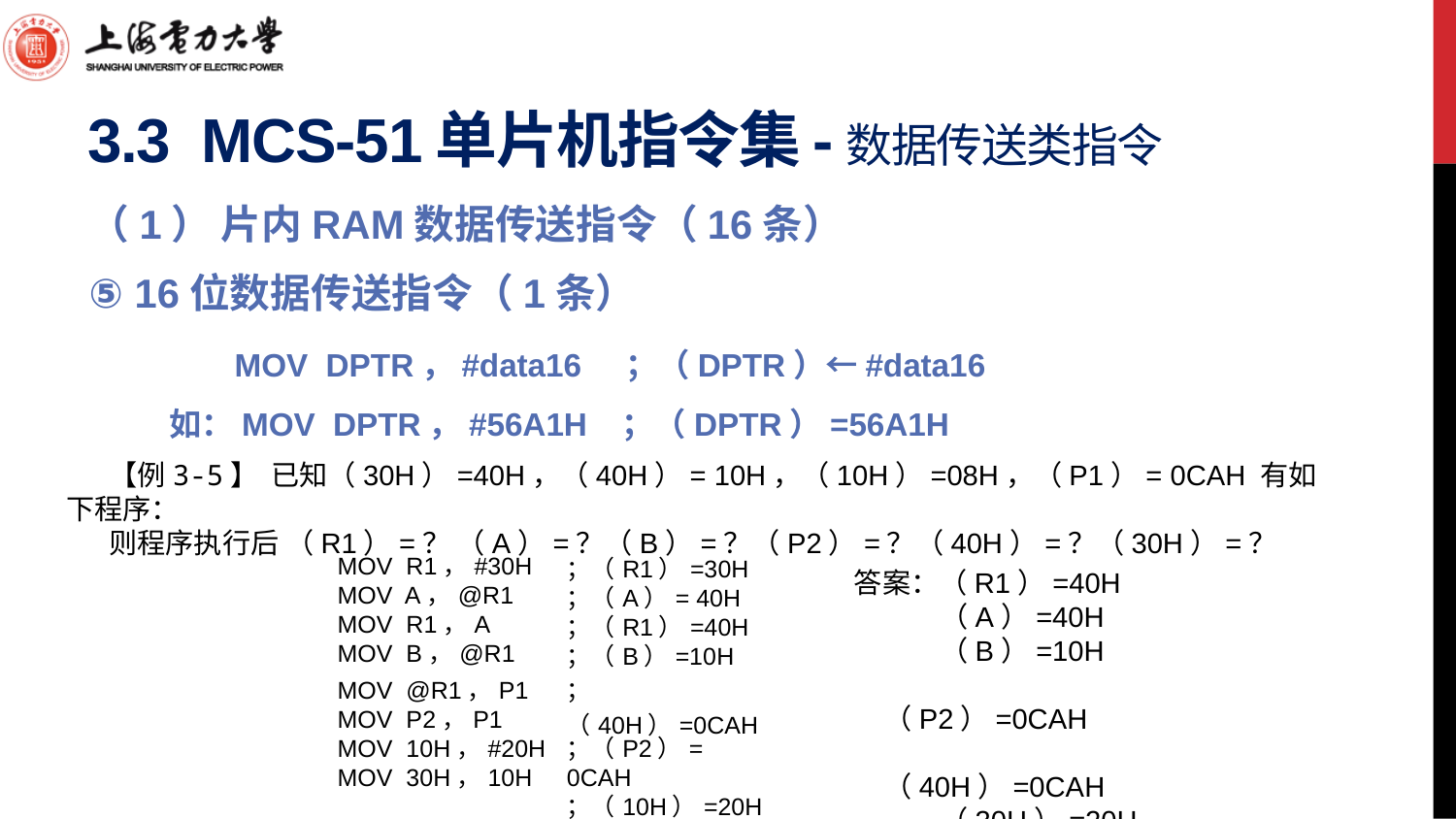

# 3.3  MCS-51单片机指令集-数据传送类指令
（1） 片内RAM数据传送指令（16条）
⑤ 16位数据传送指令（1条）
	MOV  DPTR，#data16    ；（DPTR）←#data16
          如：MOV  DPTR，#56A1H   ；（DPTR）=56A1H

【例3-5】  已知（30H）=40H，（40H）= 10H，（10H）=08H，（P1）= 0CAH 有如下程序：
则程序执行后 （R1）=？ （A）=？（B）=？（P2）=？（40H）=？（30H）=？
| MOV R1，#30H |
| --- |
| MOV A，@R1 |
| MOV R1，A |
| MOV B，@R1 |
| ；（R1）=30H |
| --- |
| ；（A）= 40H |
| ；（R1）=40H |
| ；（B）=10H |
答案：（R1）=40H
 （A）=40H
 （B）=10H
 （P2）=0CAH
 （40H）=0CAH
 （30H）=20H
| MOV @R1，P1 |
| --- |
| MOV P2，P1 |
| MOV 10H，#20H |
| MOV 30H，10H |
| ；（40H）=0CAH |
| --- |
| ；（P2）= 0CAH |
| ；（10H）=20H |
| ；（30H）=20H |